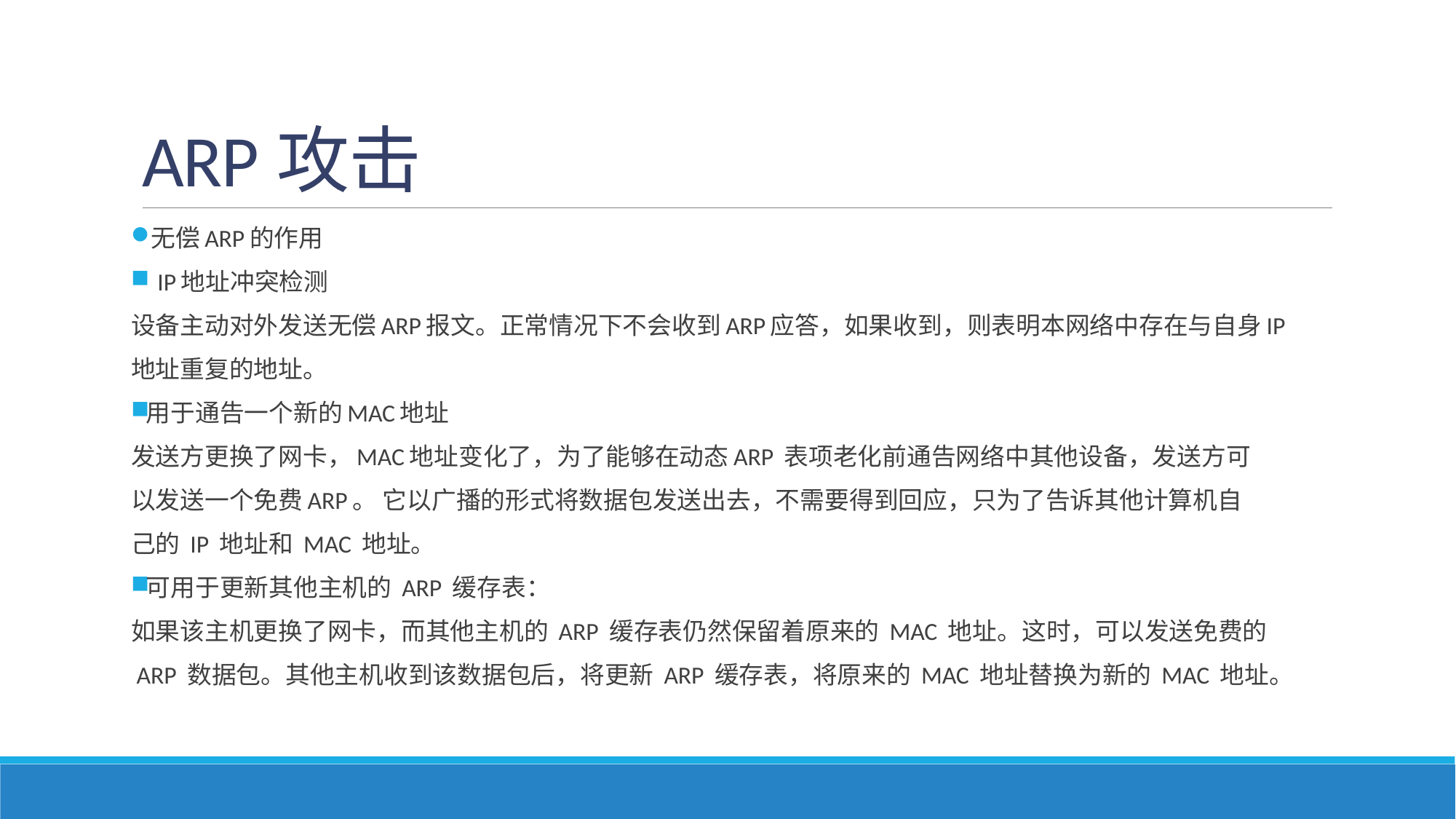

# ARP攻击
无偿ARP的作用
  IP地址冲突检测
设备主动对外发送无偿ARP报文。正常情况下不会收到ARP应答，如果收到，则表明本网络中存在与自身IP
地址重复的地址。
用于通告一个新的MAC地址
发送方更换了网卡，MAC地址变化了，为了能够在动态ARP 表项老化前通告网络中其他设备，发送方可
以发送一个免费ARP。 它以广播的形式将数据包发送出去，不需要得到回应，只为了告诉其他计算机自
己的 IP 地址和 MAC 地址。
可用于更新其他主机的 ARP 缓存表：
如果该主机更换了网卡，而其他主机的 ARP 缓存表仍然保留着原来的 MAC 地址。这时，可以发送免费的
 ARP 数据包。其他主机收到该数据包后，将更新 ARP 缓存表，将原来的 MAC 地址替换为新的 MAC 地址。